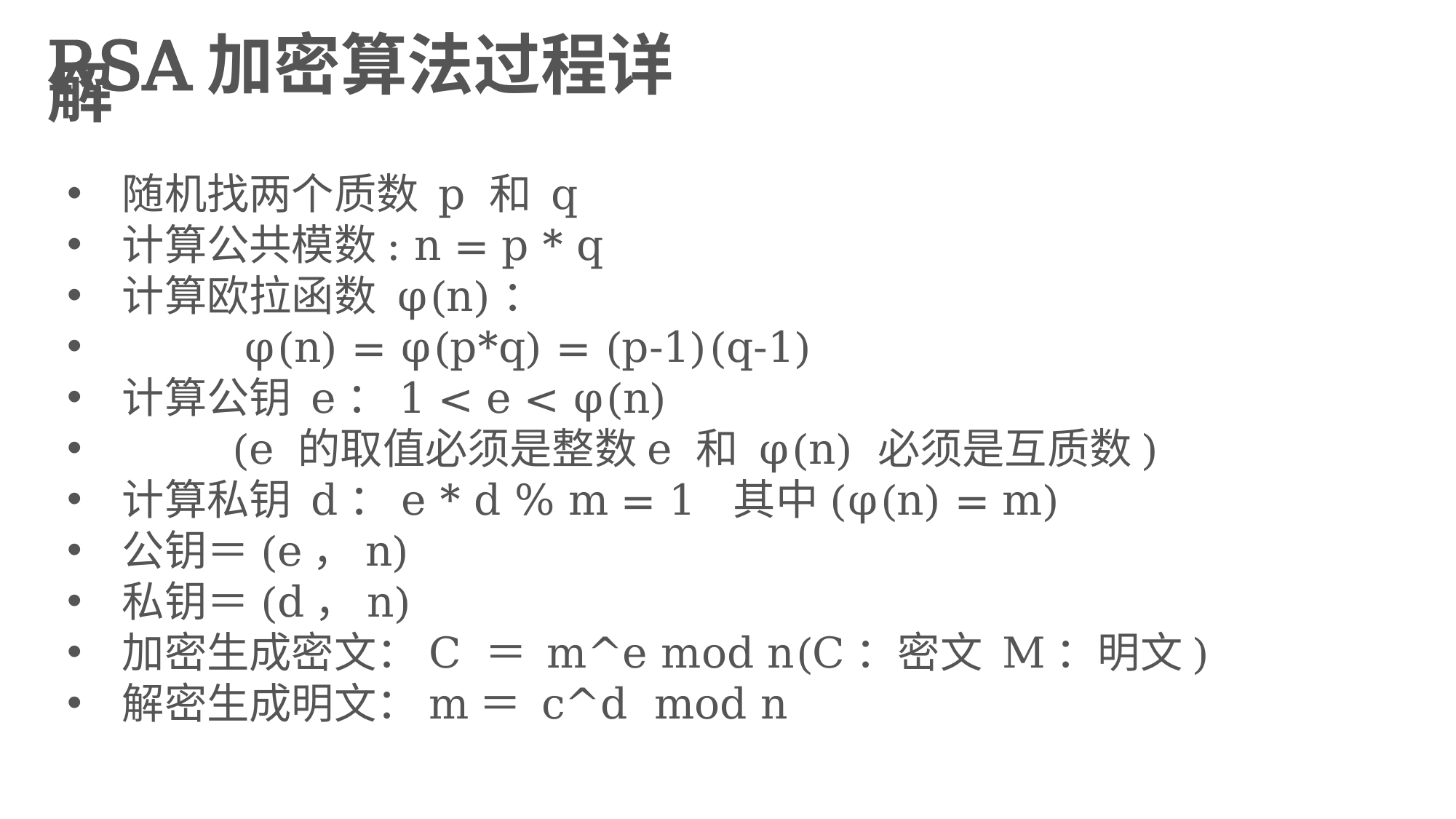

RSA加密算法过程详解
随机找两个质数 p 和 q
计算公共模数: n = p * q
计算欧拉函数 φ(n)：
         φ(n) = φ(p*q) = (p-1)(q-1)
计算公钥 e：1 < e < φ(n)
	(e 的取值必须是整数e 和 φ(n) 必须是互质数)
计算私钥 d：e * d % m = 1  其中(φ(n) = m)
公钥＝(e，n)
私钥＝(d，n)
加密生成密文：C ＝ m^e mod n(C：密文 M：明文)
解密生成明文：m＝ c^d  mod n